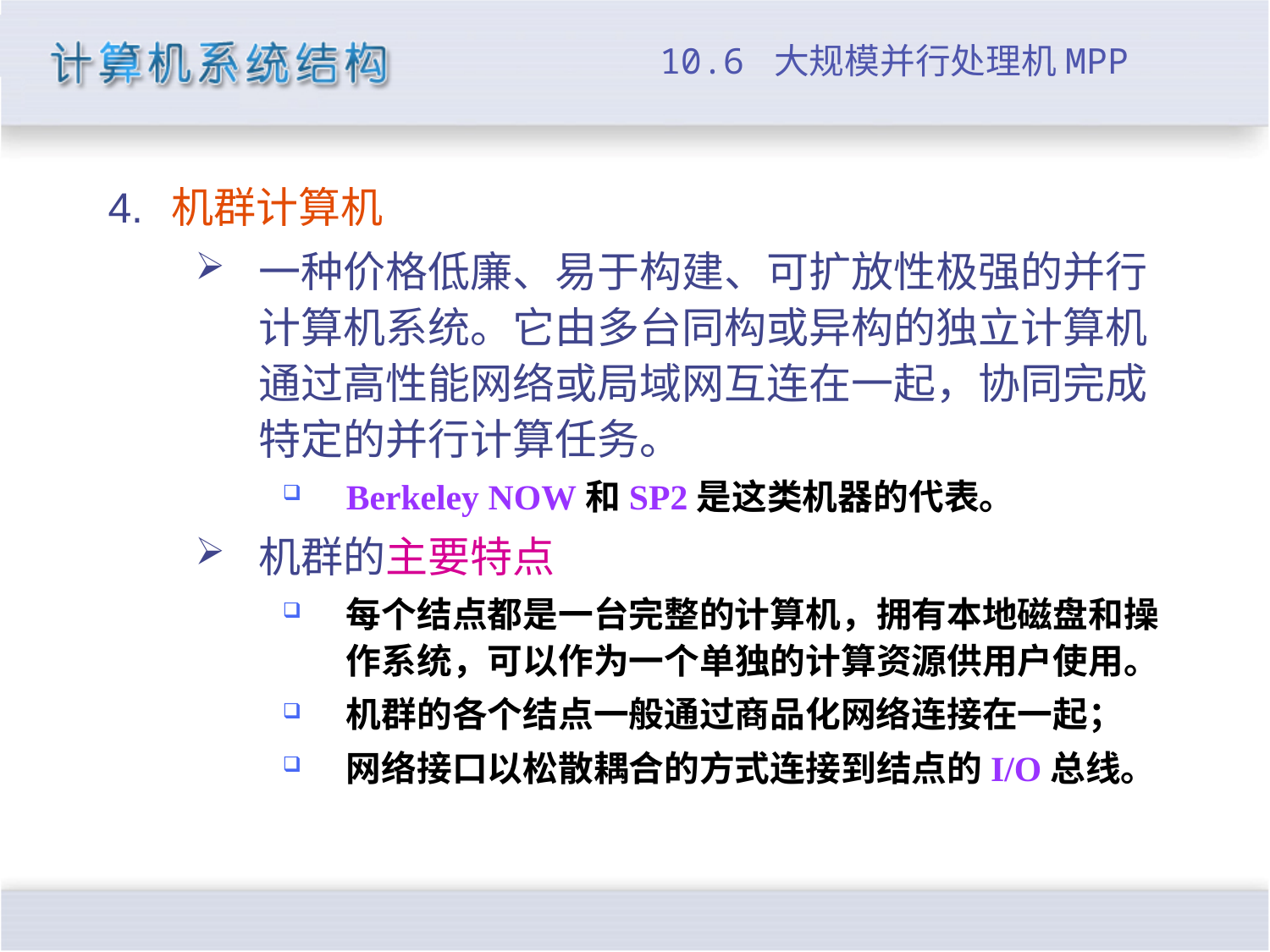

# 10.6 大规模并行处理机MPP
机群计算机
一种价格低廉、易于构建、可扩放性极强的并行计算机系统。它由多台同构或异构的独立计算机通过高性能网络或局域网互连在一起，协同完成特定的并行计算任务。
Berkeley NOW和SP2是这类机器的代表。
机群的主要特点
每个结点都是一台完整的计算机，拥有本地磁盘和操作系统，可以作为一个单独的计算资源供用户使用。
机群的各个结点一般通过商品化网络连接在一起；
网络接口以松散耦合的方式连接到结点的I/O总线。